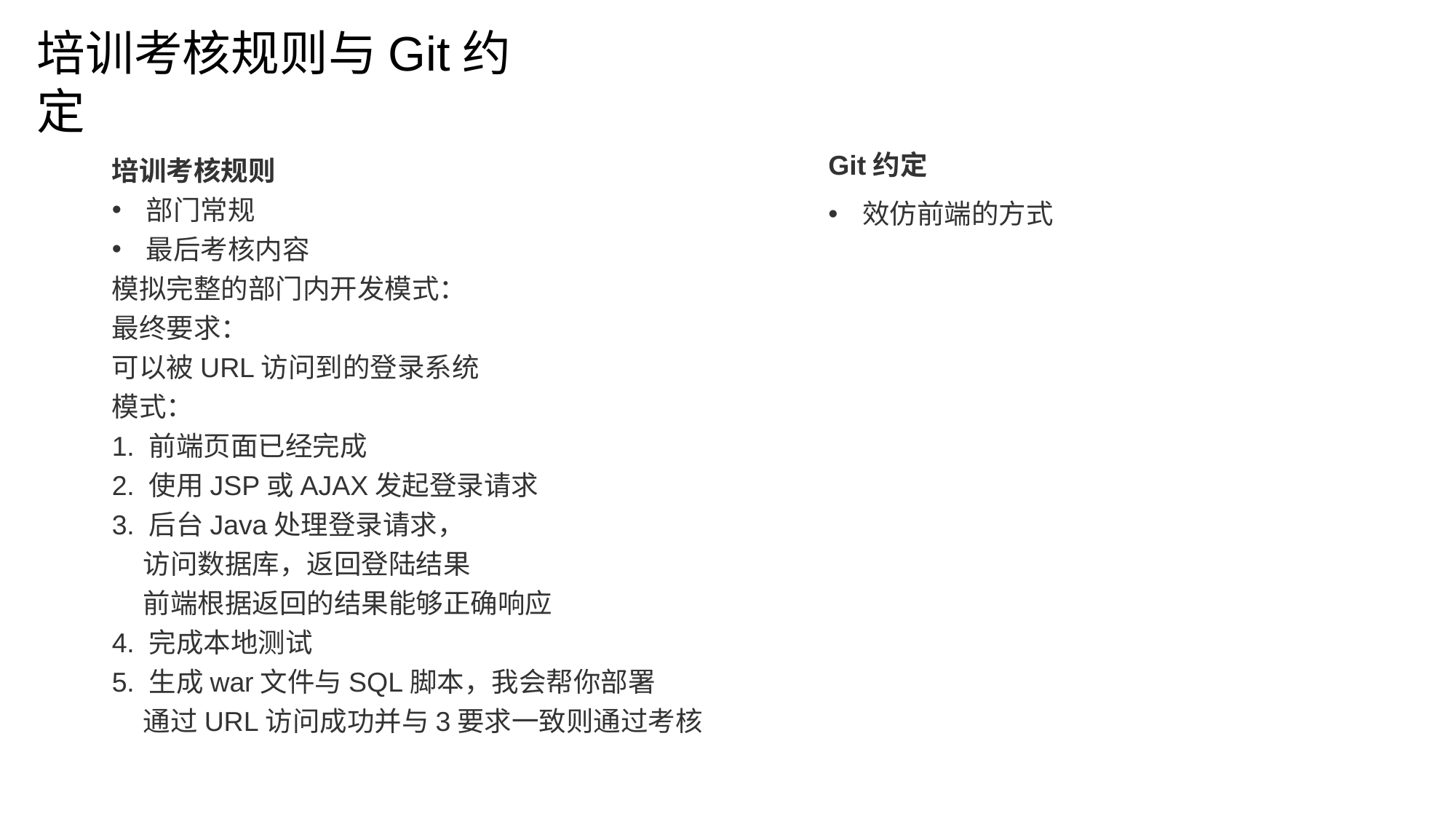

培训考核规则与Git约定
Git约定
效仿前端的方式

培训考核规则
部门常规
最后考核内容
模拟完整的部门内开发模式：
最终要求：
可以被URL访问到的登录系统
模式：
1. 前端页面已经完成
2. 使用JSP或AJAX发起登录请求
3. 后台Java处理登录请求，
    访问数据库，返回登陆结果
    前端根据返回的结果能够正确响应
4. 完成本地测试
5. 生成war文件与SQL脚本，我会帮你部署
    通过URL访问成功并与3要求一致则通过考核